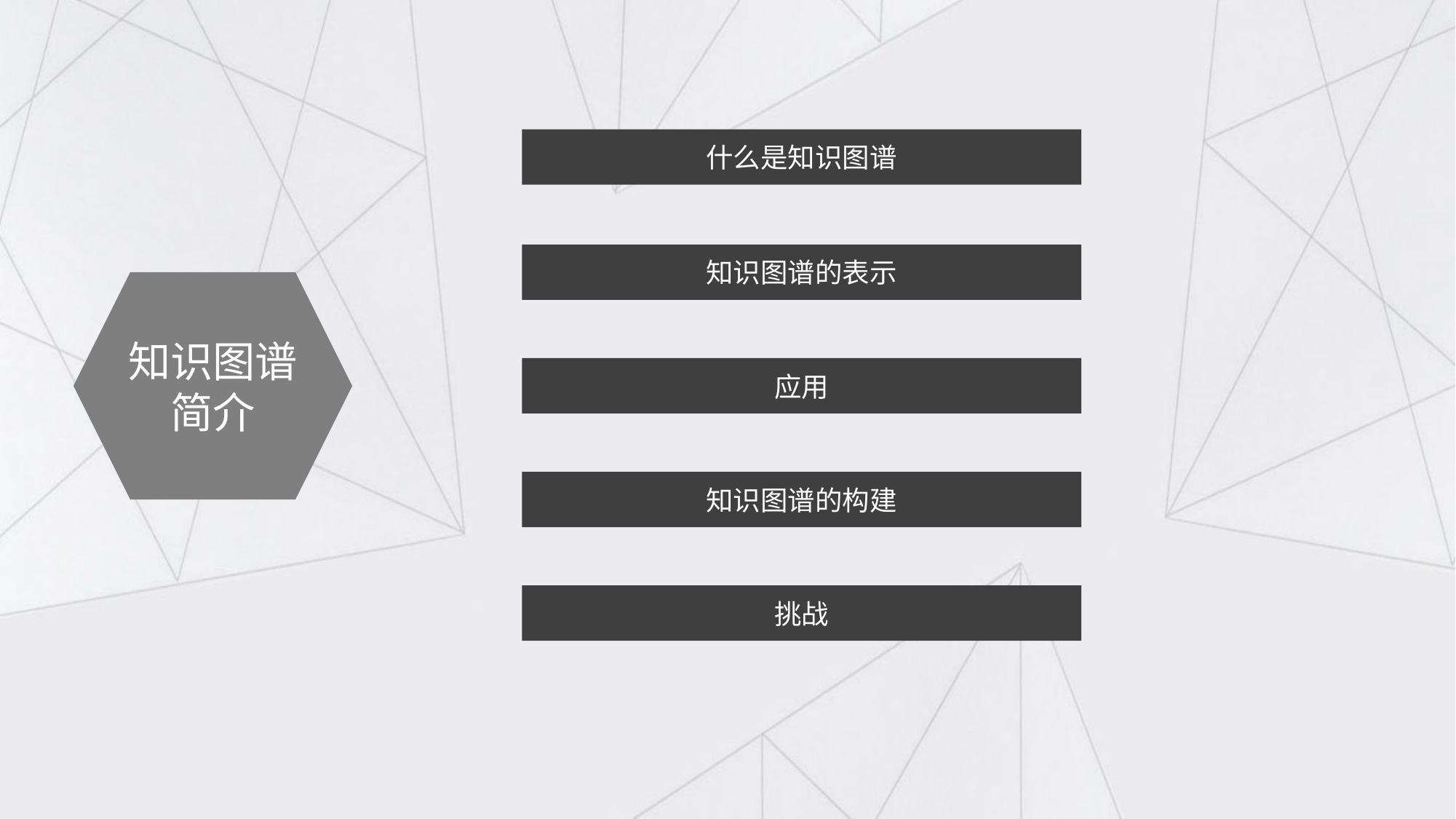

什么是知识图谱
知识图谱的表示
知识图谱
简介
应用
知识图谱的构建
挑战